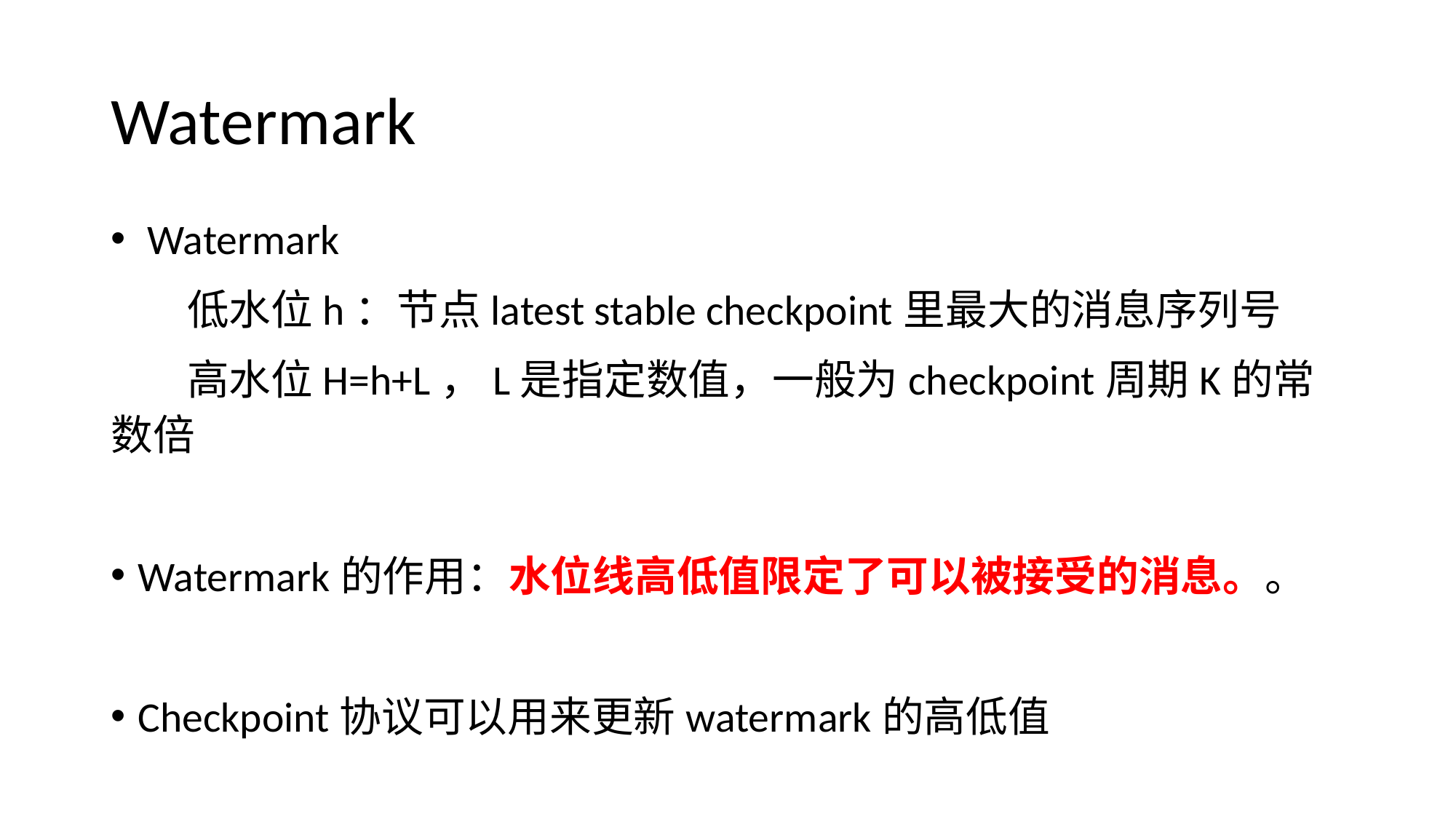

# Watermark
 Watermark
       低水位h：节点latest stable checkpoint里最大的消息序列号
       高水位H=h+L，L是指定数值，一般为checkpoint周期K的常数倍

Watermark的作用：水位线高低值限定了可以被接受的消息。。

Checkpoint协议可以用来更新watermark的高低值